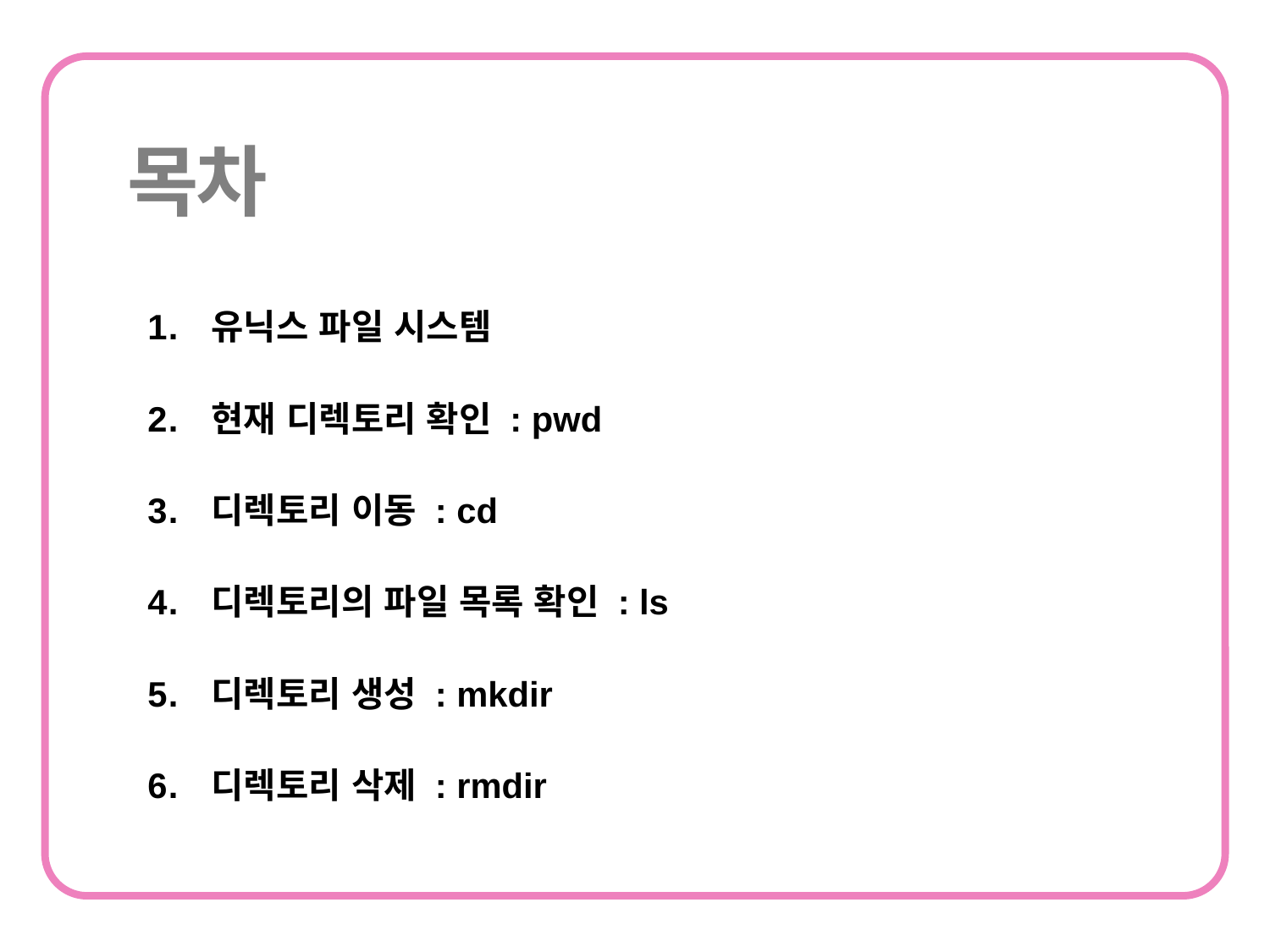

유닉스 파일 시스템
현재 디렉토리 확인 : pwd
디렉토리 이동 : cd
디렉토리의 파일 목록 확인 : ls
디렉토리 생성 : mkdir
디렉토리 삭제 : rmdir